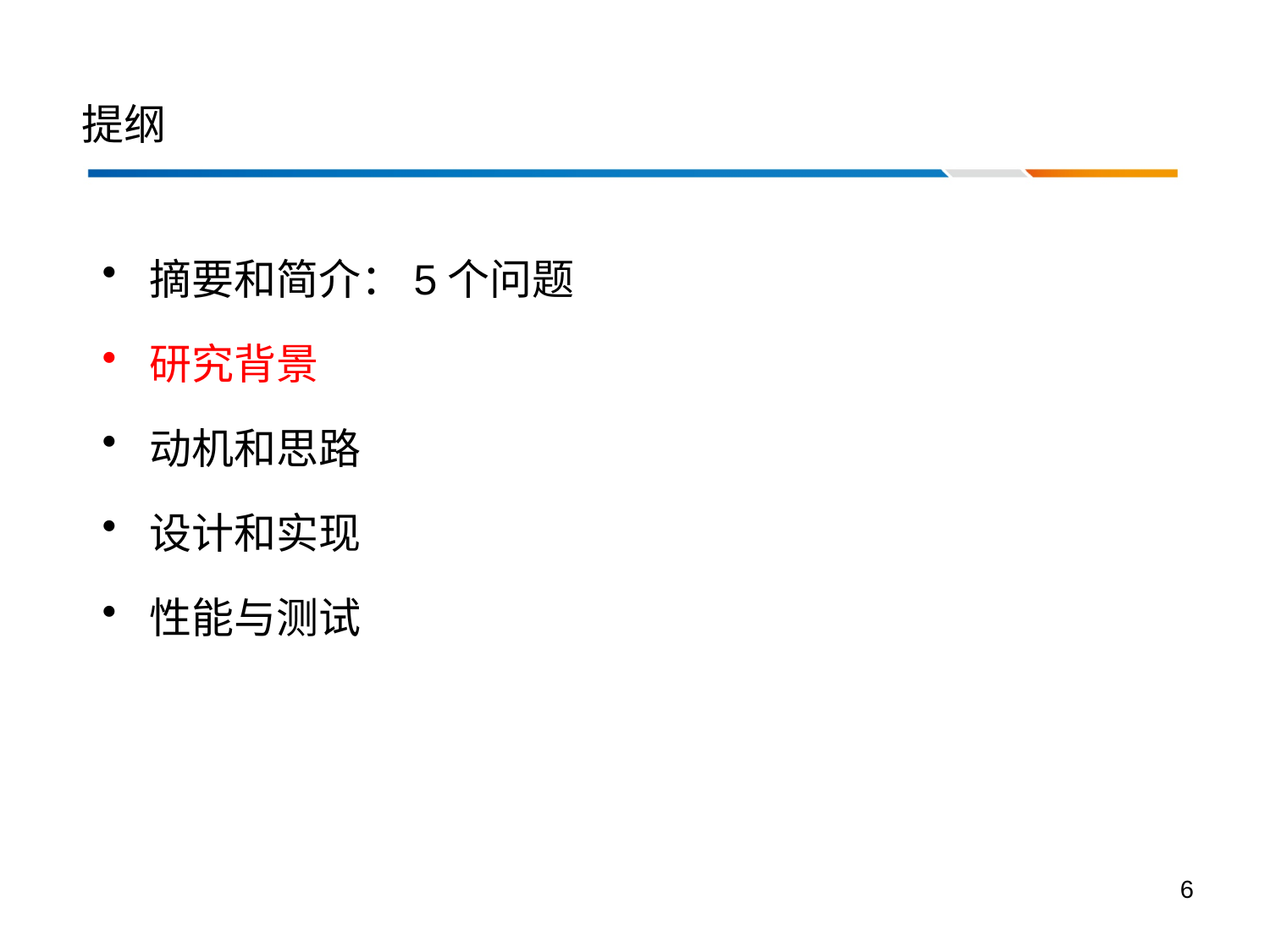

提纲
摘要和简介：5个问题
研究背景
动机和思路
设计和实现
性能与测试
6